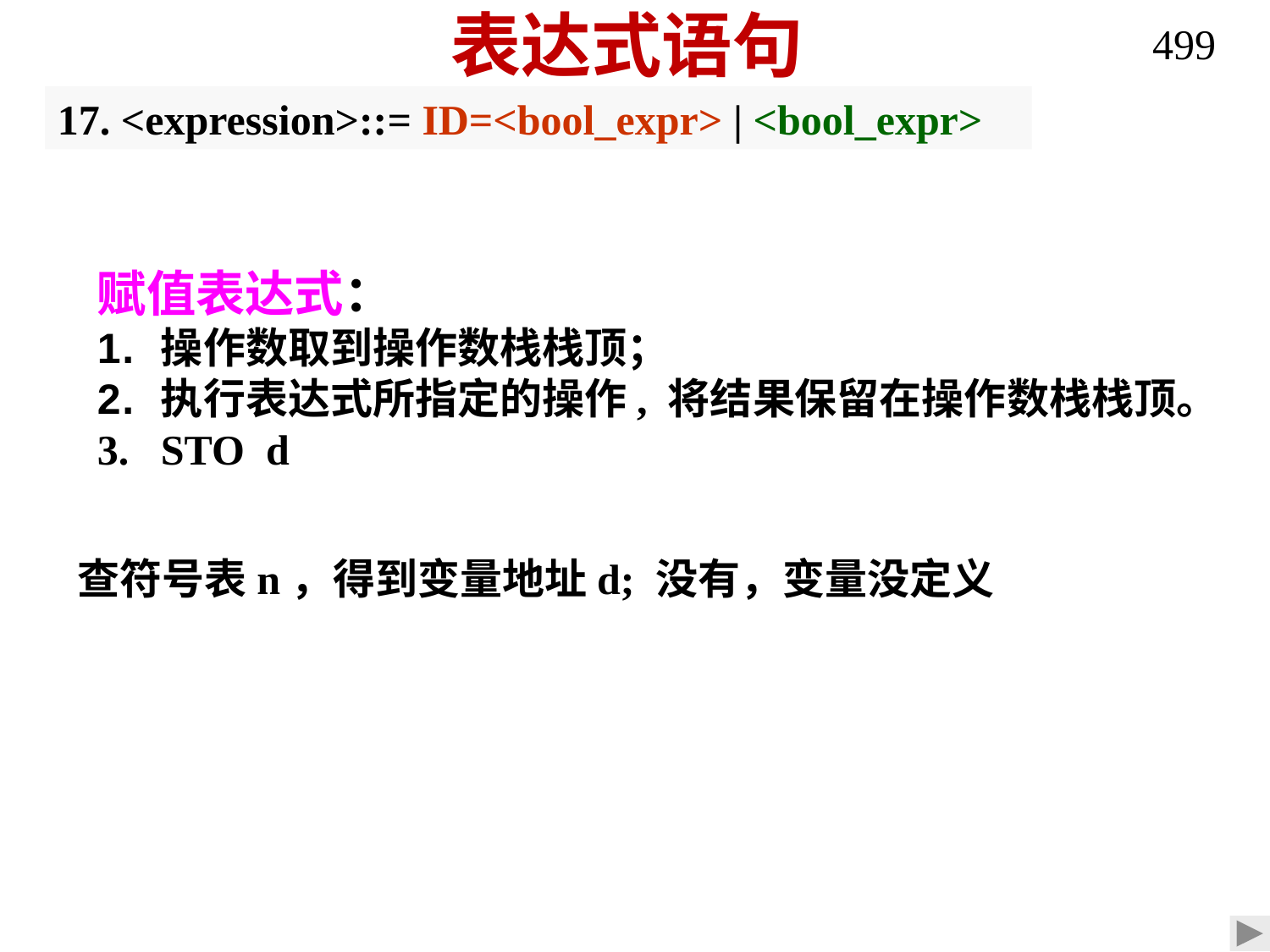

# 表达式语句
499
17. <expression>::= ID=<bool_expr> | <bool_expr>
赋值表达式：
操作数取到操作数栈栈顶；
执行表达式所指定的操作, 将结果保留在操作数栈栈顶。
STO  d
查符号表n，得到变量地址d; 没有，变量没定义